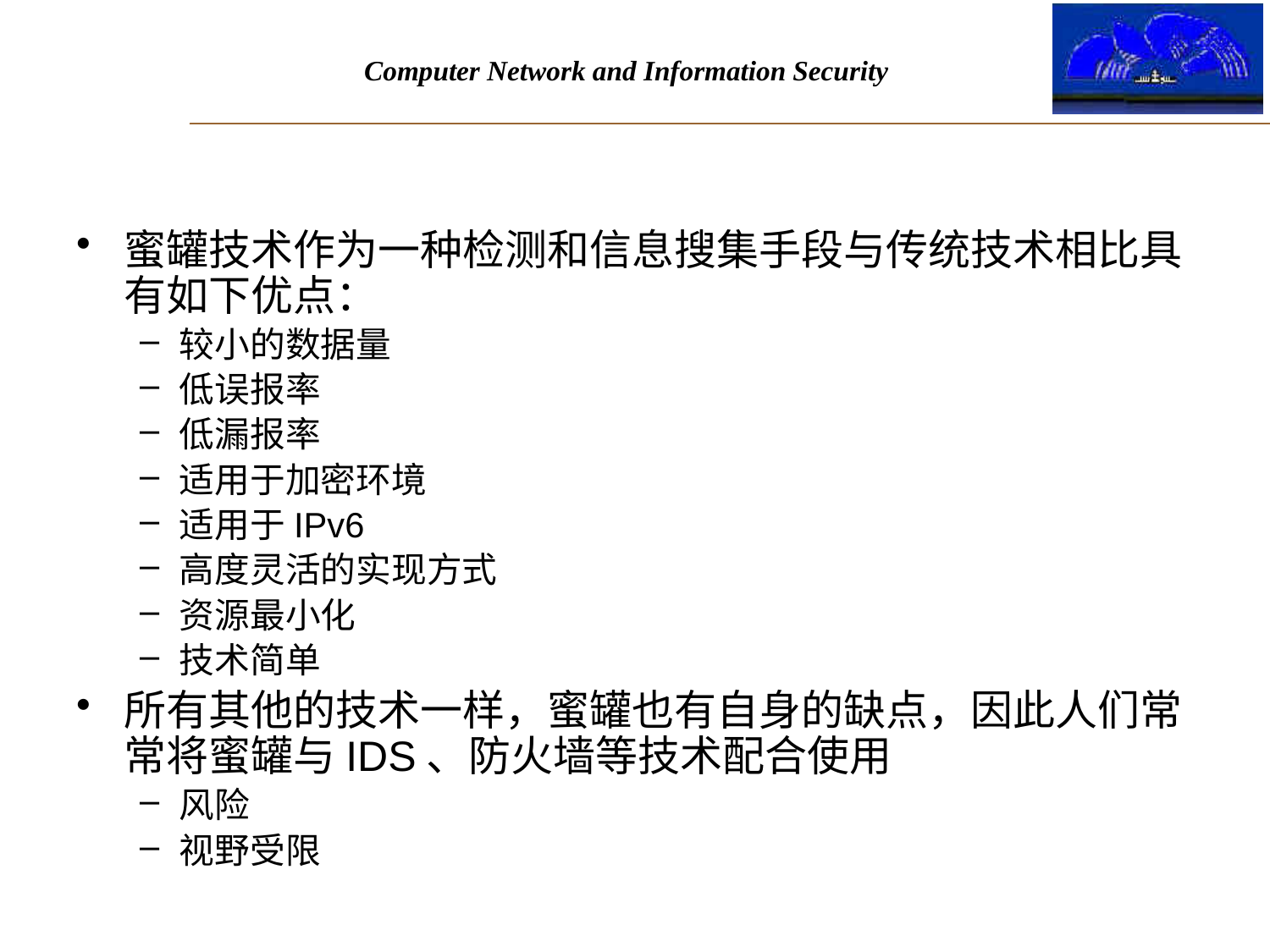

#
蜜罐技术作为一种检测和信息搜集手段与传统技术相比具有如下优点：
较小的数据量
低误报率
低漏报率
适用于加密环境
适用于IPv6
高度灵活的实现方式
资源最小化
技术简单
所有其他的技术一样，蜜罐也有自身的缺点，因此人们常常将蜜罐与IDS、防火墙等技术配合使用
风险
视野受限